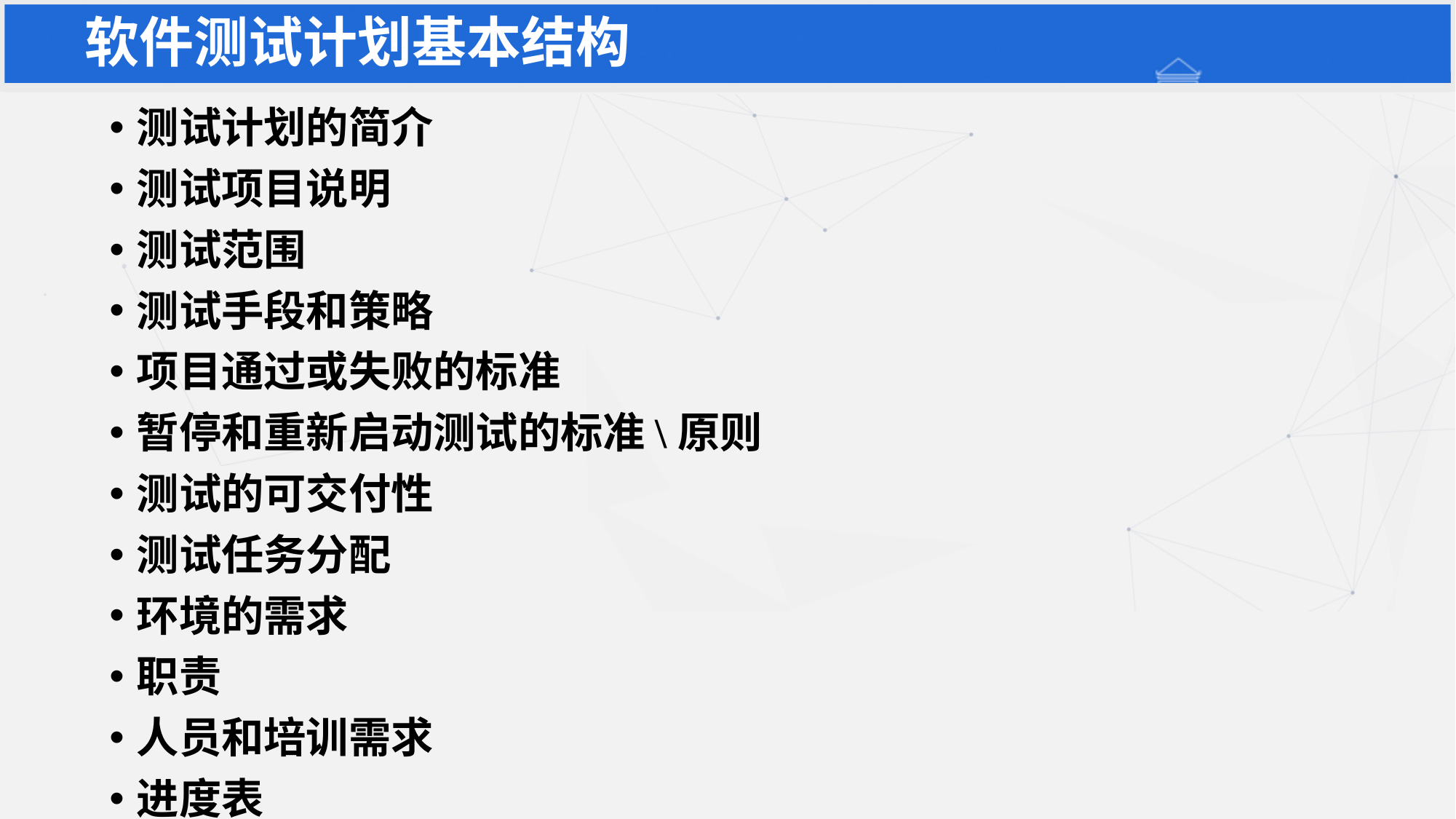

# 软件测试计划基本结构
测试计划的简介
测试项目说明
测试范围
测试手段和策略
项目通过或失败的标准
暂停和重新启动测试的标准\原则
测试的可交付性
测试任务分配
环境的需求
职责
人员和培训需求
进度表
风险及偶然事故的预测